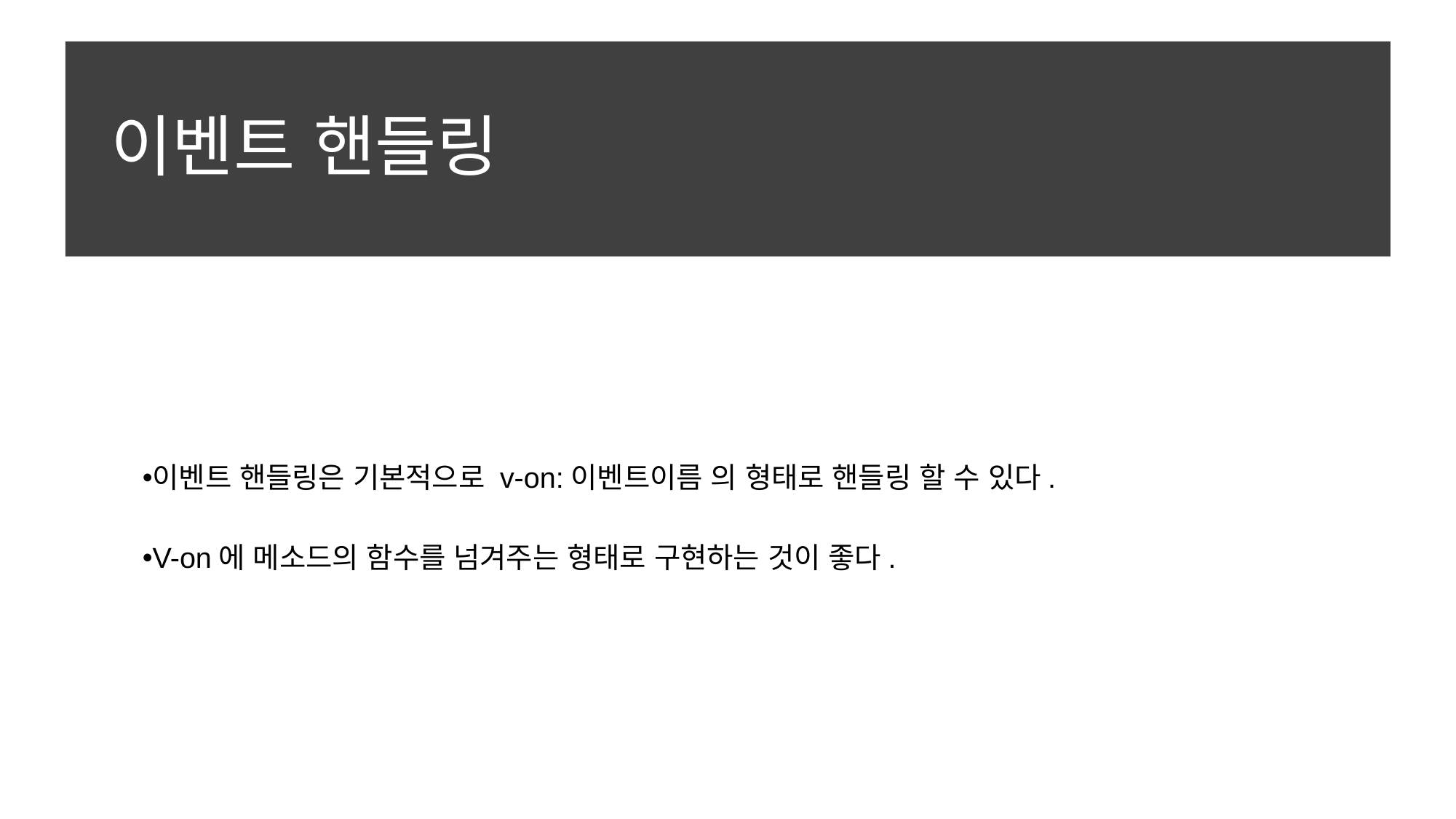

# 이벤트 핸들링
이벤트 핸들링은 기본적으로 v-on:이벤트이름 의 형태로 핸들링 할 수 있다.

V-on에 메소드의 함수를 넘겨주는 형태로 구현하는 것이 좋다.